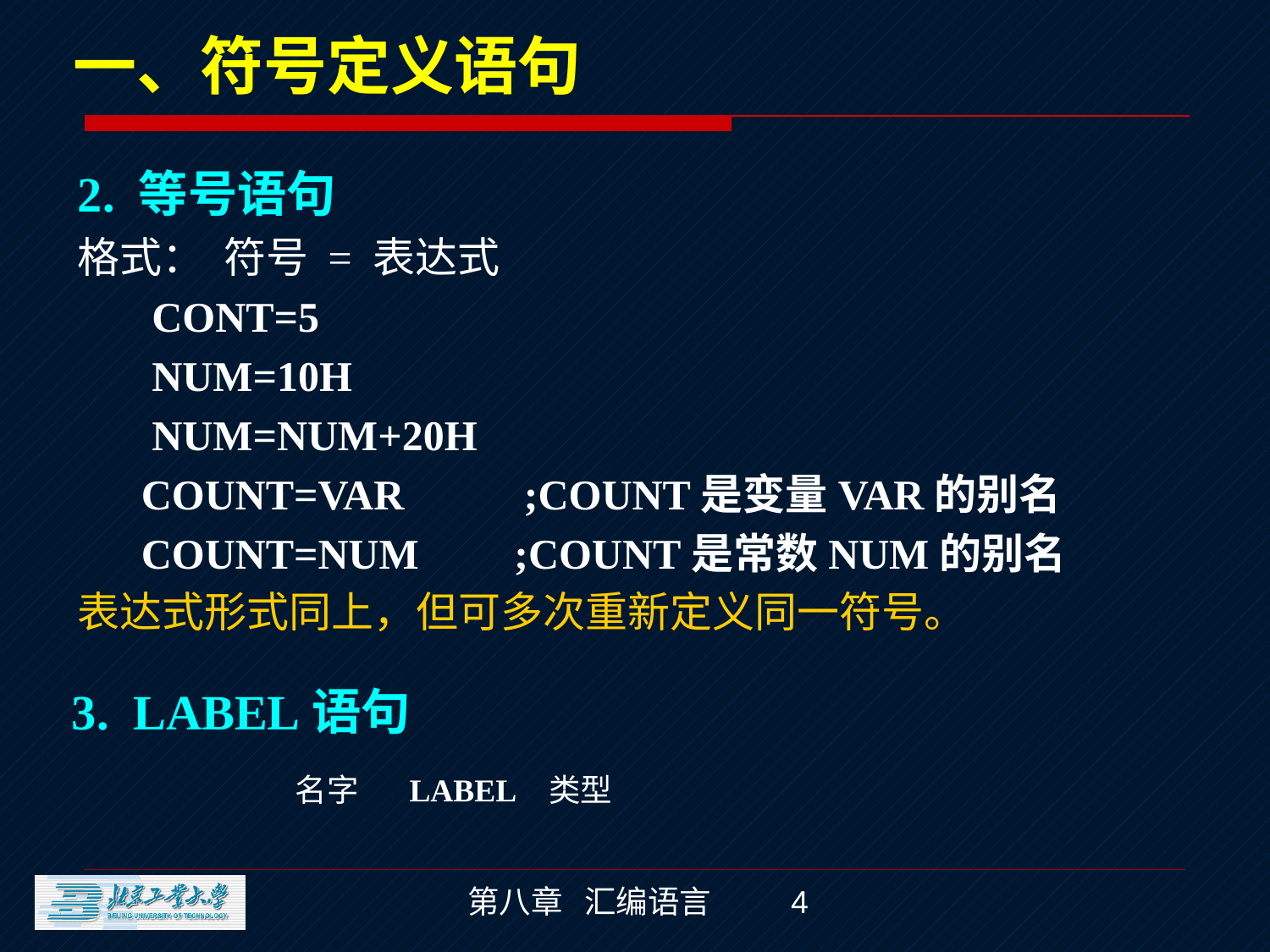

一、符号定义语句
2. 等号语句
格式：  符号 = 表达式
       CONT=5
       NUM=10H
       NUM=NUM+20H
      COUNT=VAR	;COUNT是变量VAR的别名
      COUNT=NUM         ;COUNT是常数NUM的别名
表达式形式同上，但可多次重新定义同一符号。

3.  LABEL语句
 名字      LABEL   类型